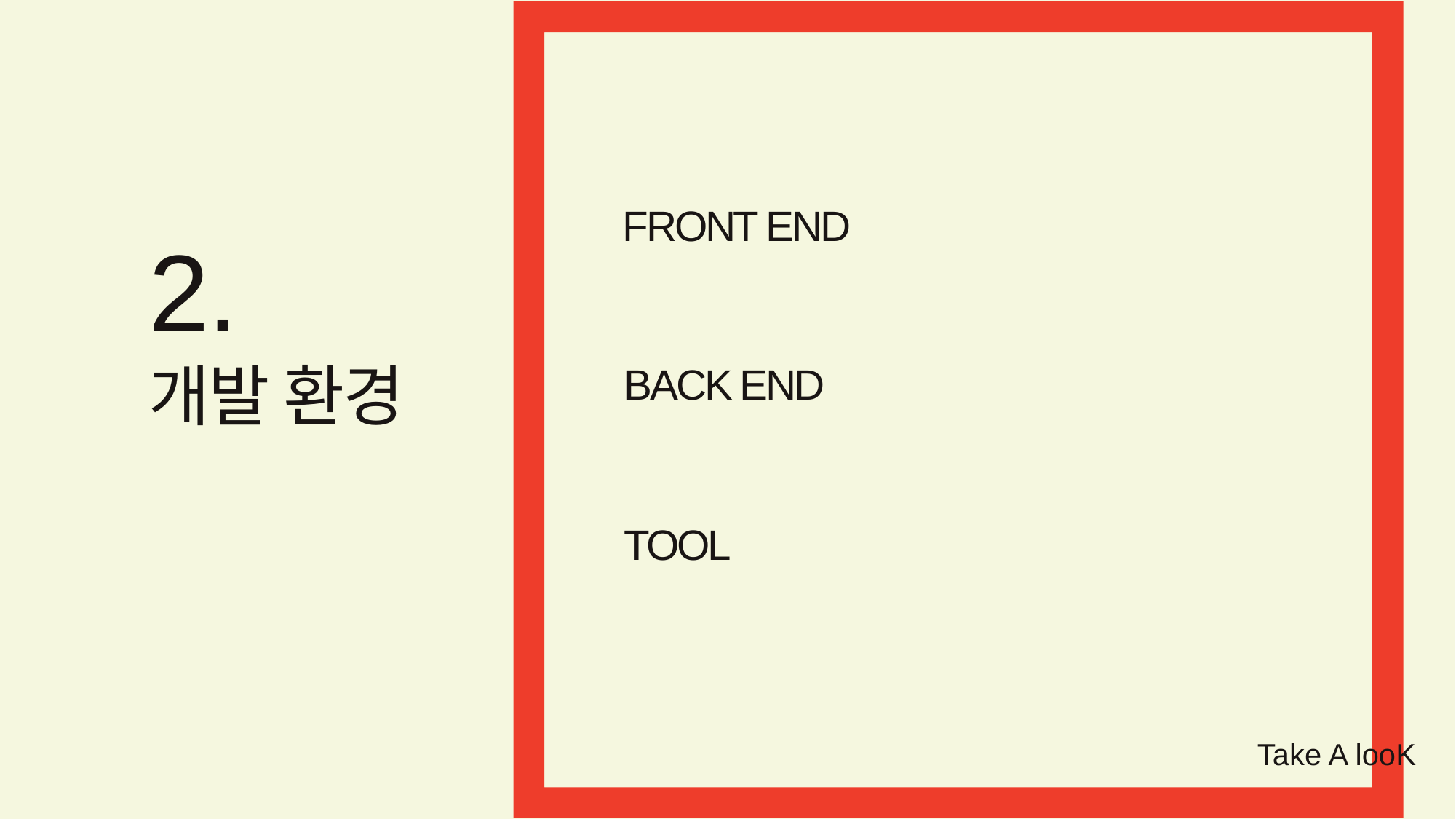

FRONT END
2.
개발 환경
BACK END
TOOL
Take A looK